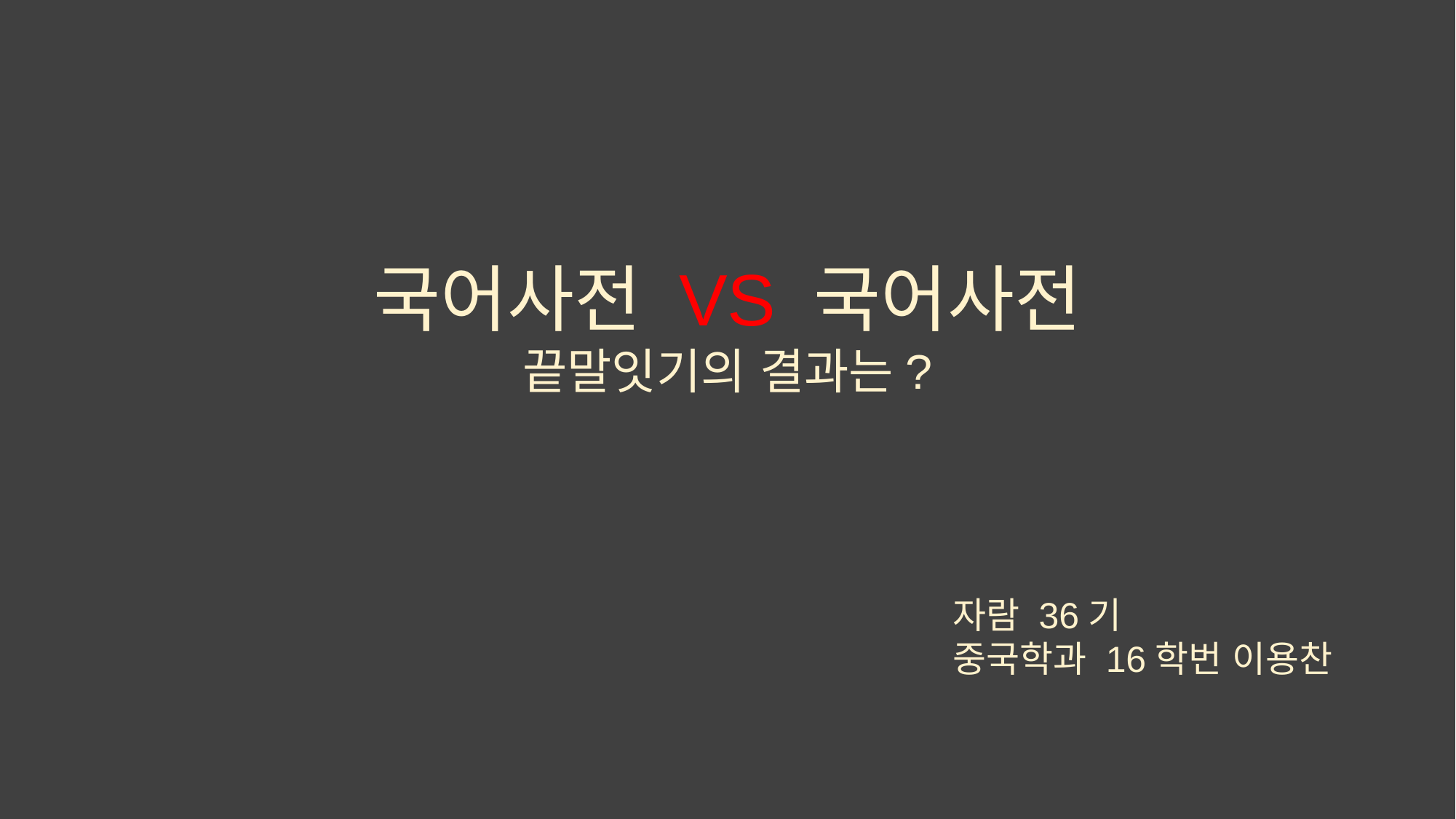

국어사전 VS 국어사전
끝말잇기의 결과는?
자람 36기
중국학과 16학번 이용찬